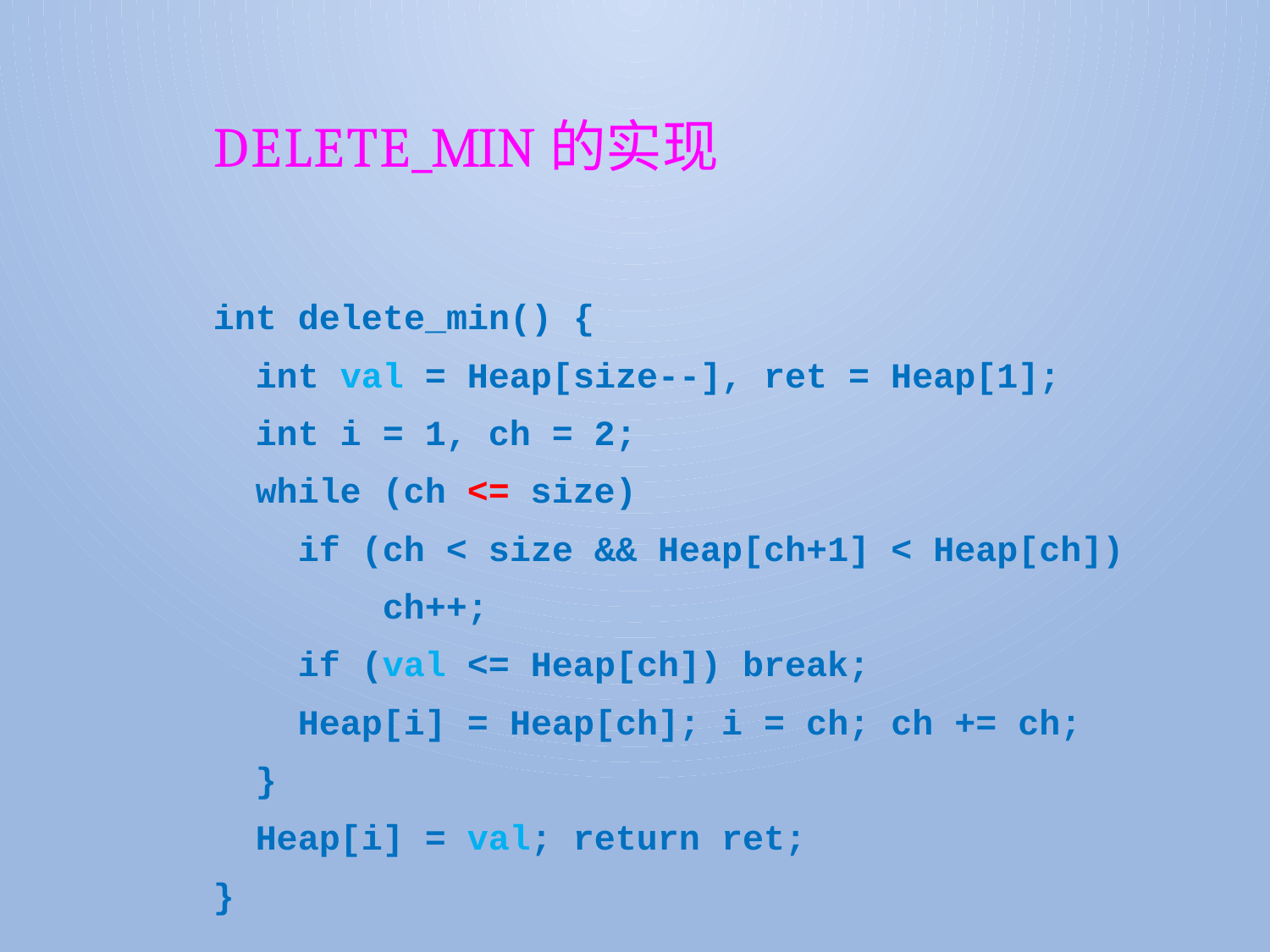

# Delete_min的实现
int delete_min() {
  int val = Heap[size--], ret = Heap[1];
  int i = 1, ch = 2;
  while (ch <= size)
    if (ch < size && Heap[ch+1] < Heap[ch])
        ch++;
    if (val <= Heap[ch]) break;
    Heap[i] = Heap[ch]; i = ch; ch += ch;
  }
  Heap[i] = val; return ret;
}